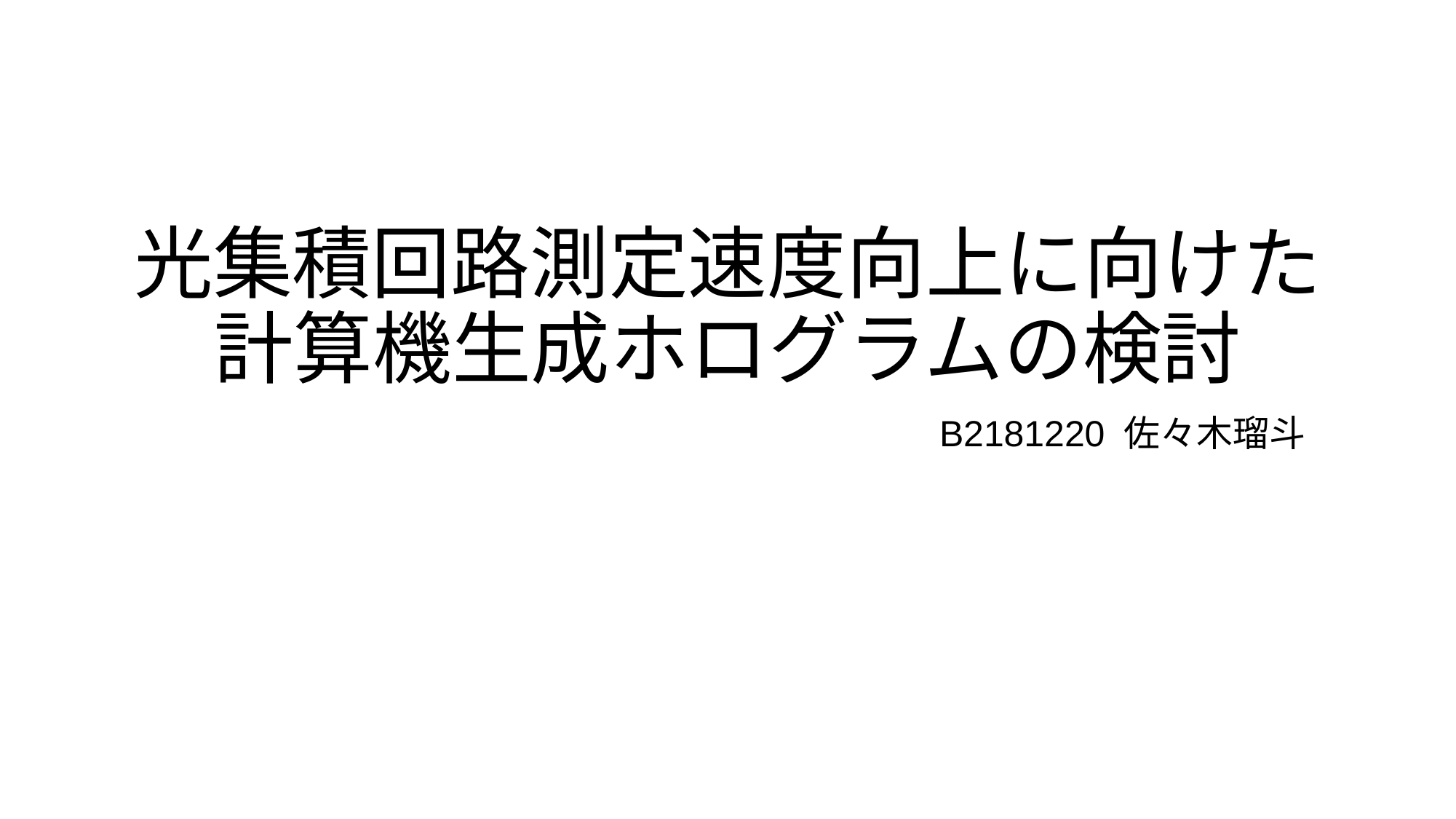

# 光集積回路測定速度向上に向けた計算機生成ホログラムの検討
B2181220 佐々木瑠斗